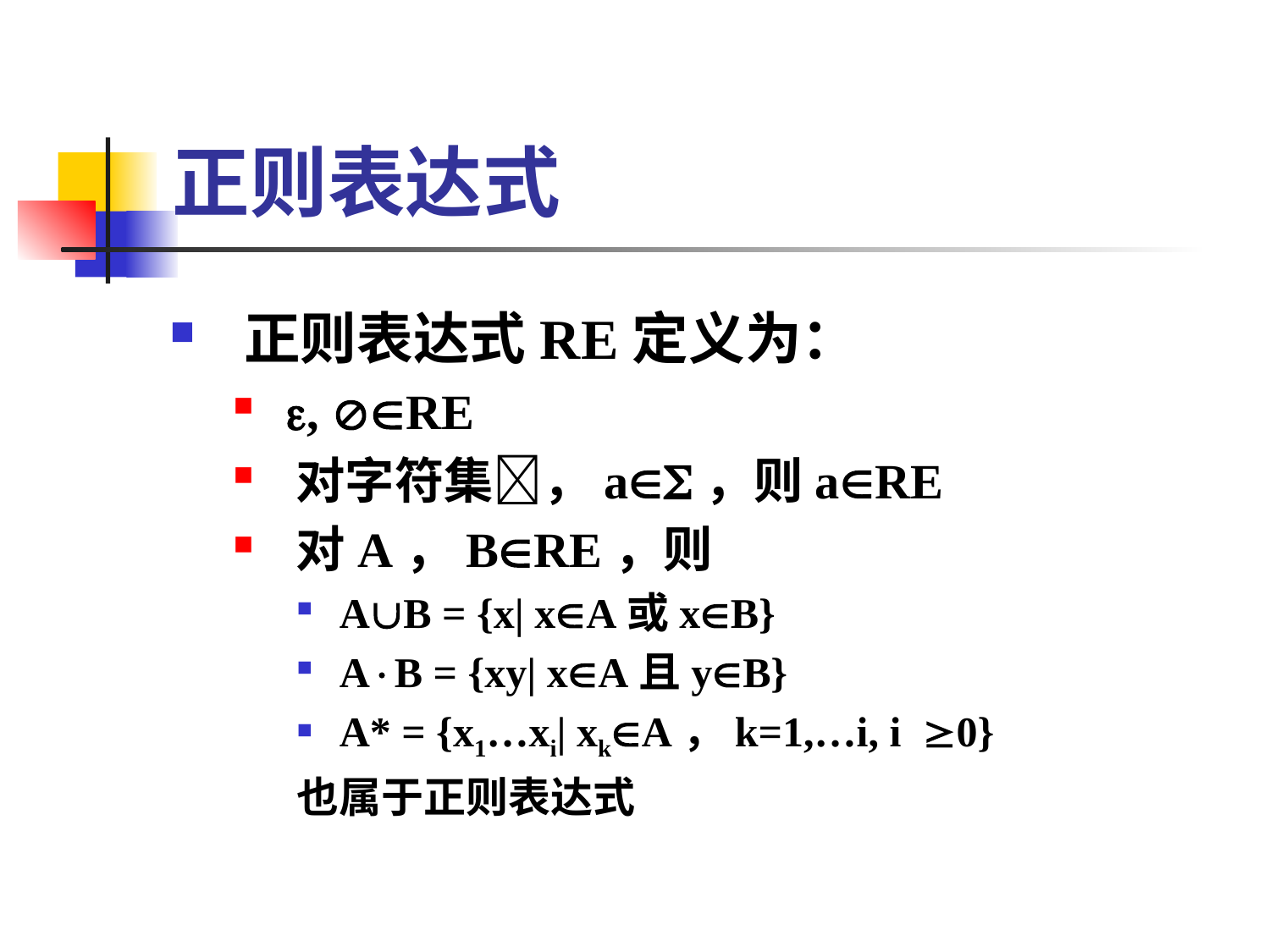

# 正则表达式
 正则表达式RE定义为：
 ε, ∅∈RE
 对字符集Σ，a∈Σ，则a∈RE
 对A，B∈RE，则
 A∪B = {x| x∈A或x∈B}
 A⋅B = {xy| x∈A且y∈B}
 A* = {x1…xi| xk∈A，k=1,…i, i ≥0}
也属于正则表达式